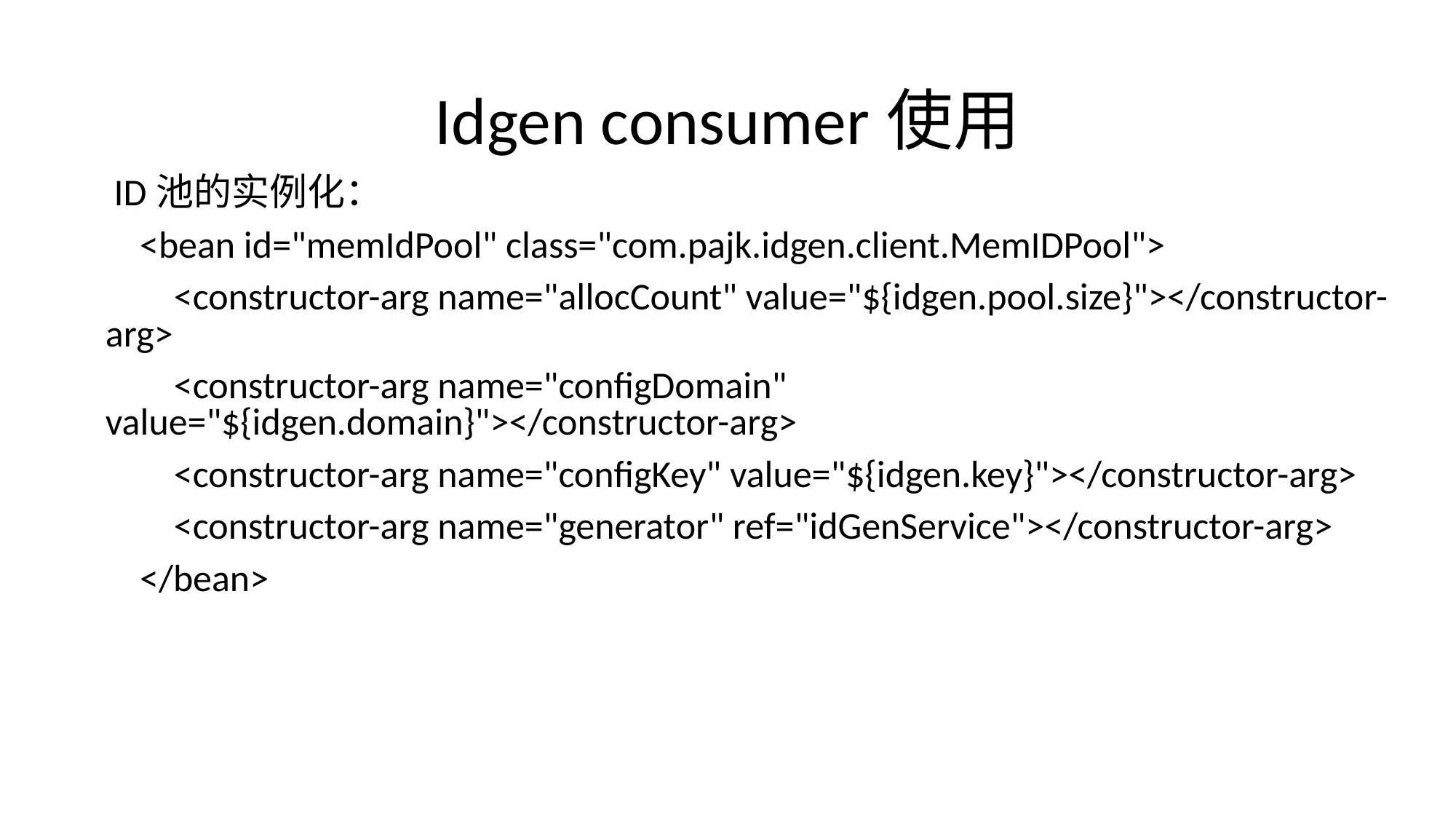

# Idgen consumer使用
 ID池的实例化：
    <bean id="memIdPool" class="com.pajk.idgen.client.MemIDPool">
        <constructor-arg name="allocCount" value="${idgen.pool.size}"></constructor-arg>
        <constructor-arg name="configDomain" value="${idgen.domain}"></constructor-arg>
        <constructor-arg name="configKey" value="${idgen.key}"></constructor-arg>
        <constructor-arg name="generator" ref="idGenService"></constructor-arg>
    </bean>